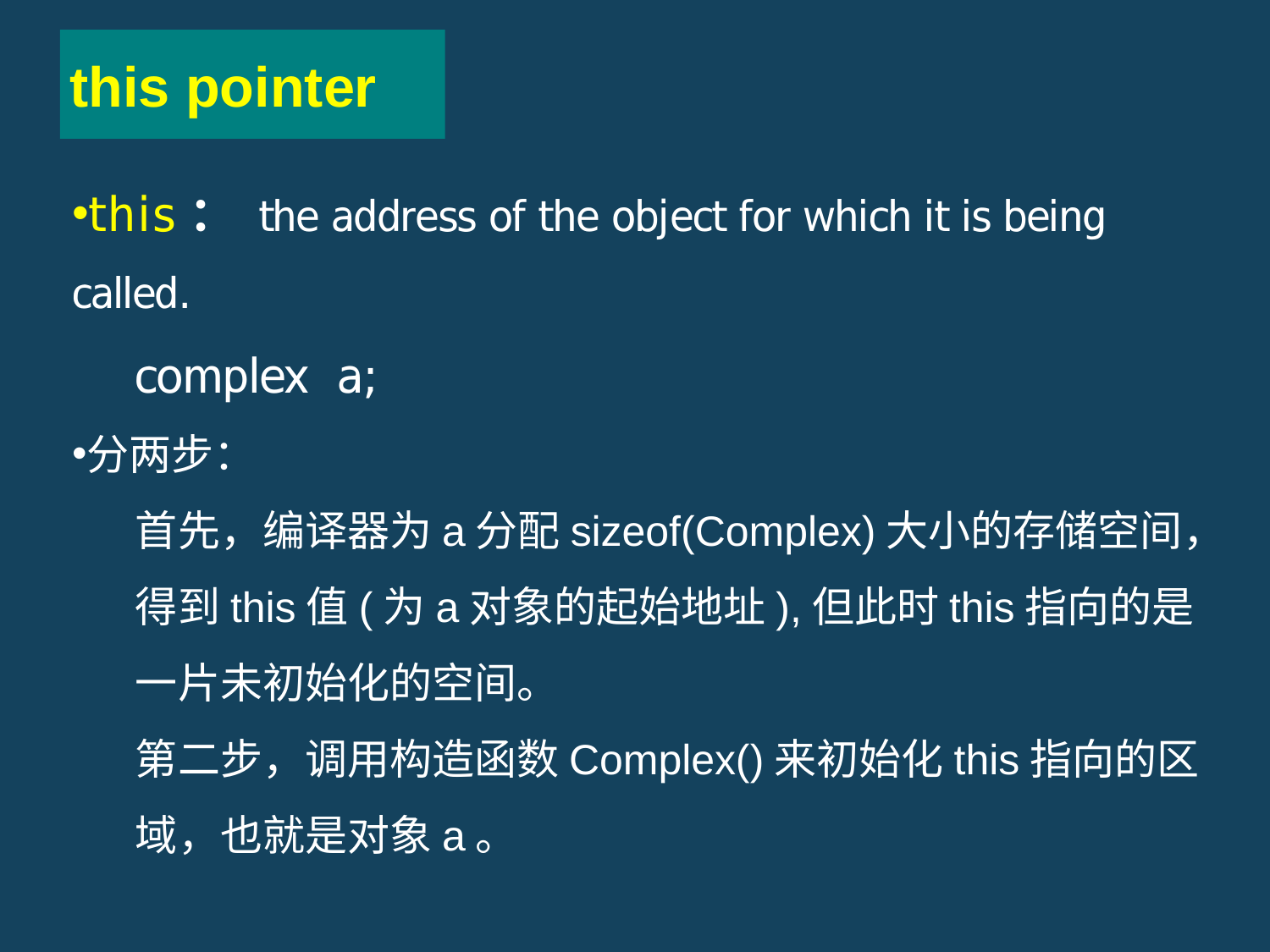

# this pointer
this： the address of the object for which it is being called.
complex  a;
分两步：
首先，编译器为a分配sizeof(Complex)大小的存储空间，得到this值(为a对象的起始地址),但此时this指向的是一片未初始化的空间。
第二步，调用构造函数Complex()来初始化this指向的区域，也就是对象a。